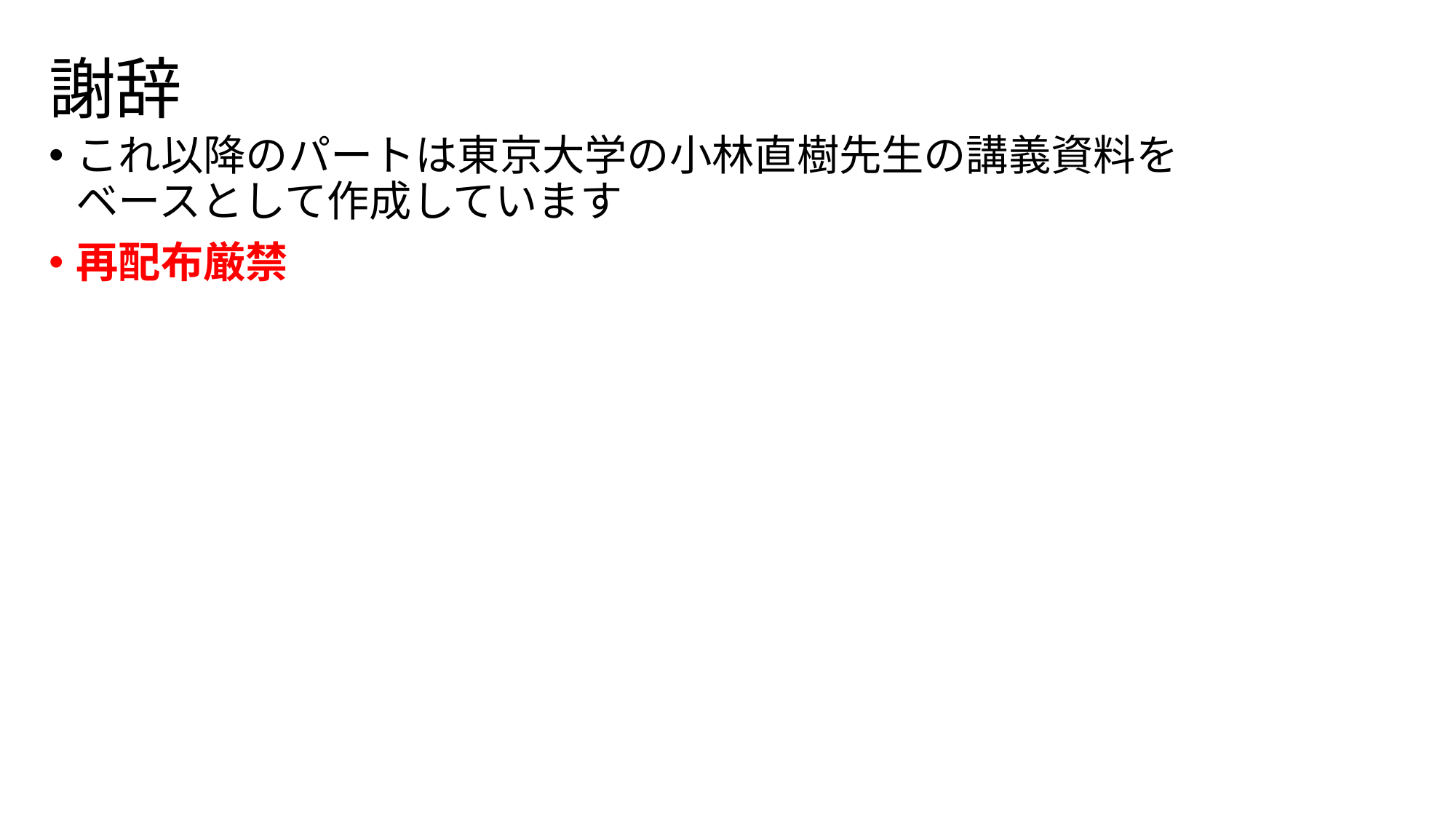

# 謝辞
これ以降のパートは東京大学の小林直樹先生の講義資料を
ベースとして作成しています
再配布厳禁